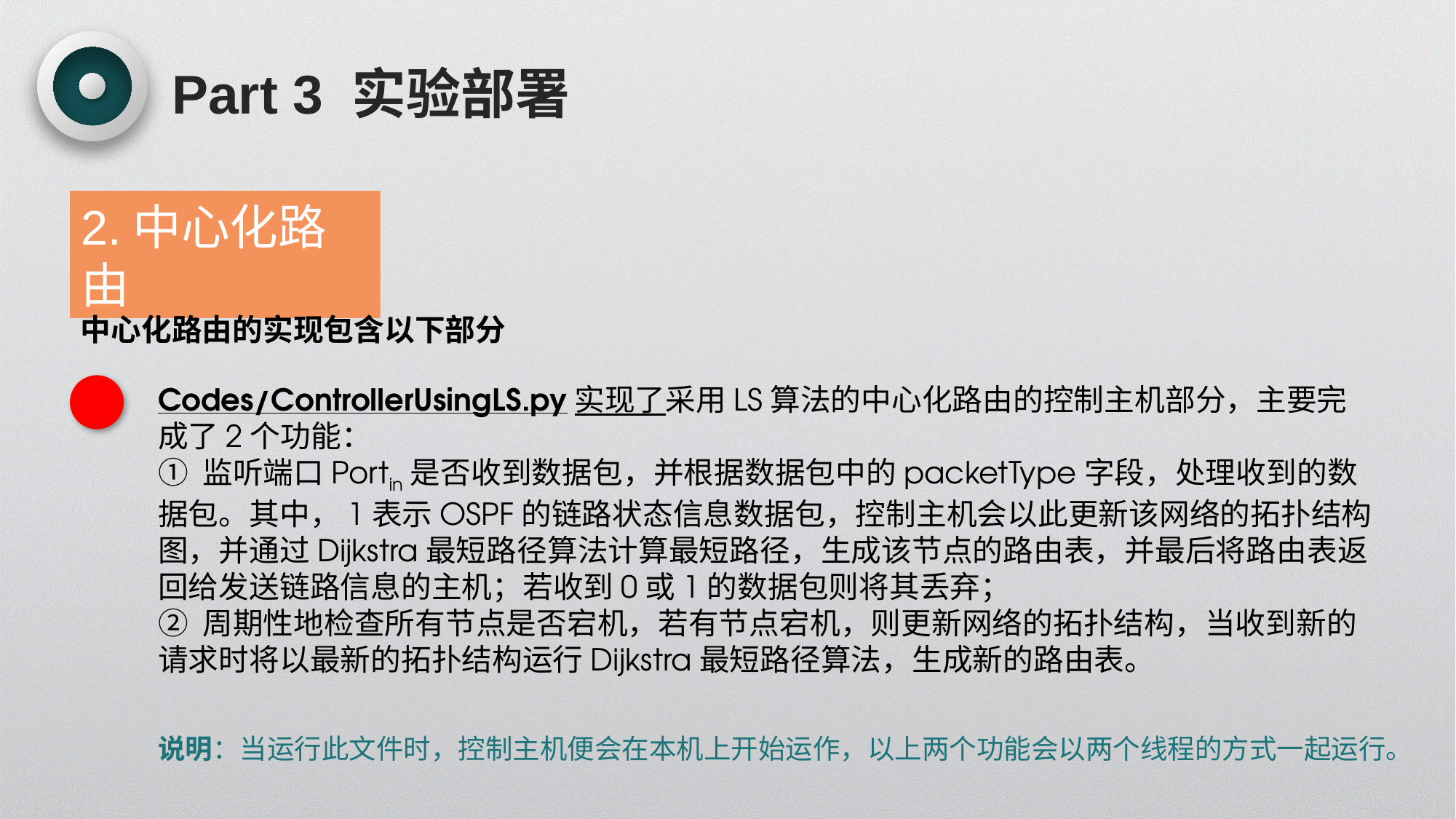

Part 3 实验部署
2.中心化路由
中心化路由的实现包含以下部分

Codes/ControllerUsingLS.py实现了采用LS算法的中心化路由的控制主机部分，主要完成了2个功能：
① 监听端口Portin是否收到数据包，并根据数据包中的packetType字段，处理收到的数据包。其中，1表示OSPF的链路状态信息数据包，控制主机会以此更新该网络的拓扑结构图，并通过Dijkstra最短路径算法计算最短路径，生成该节点的路由表，并最后将路由表返回给发送链路信息的主机；若收到0或1的数据包则将其丢弃；
② 周期性地检查所有节点是否宕机，若有节点宕机，则更新网络的拓扑结构，当收到新的请求时将以最新的拓扑结构运行Dijkstra最短路径算法，生成新的路由表。
说明：当运行此文件时，控制主机便会在本机上开始运作，以上两个功能会以两个线程的方式一起运行。